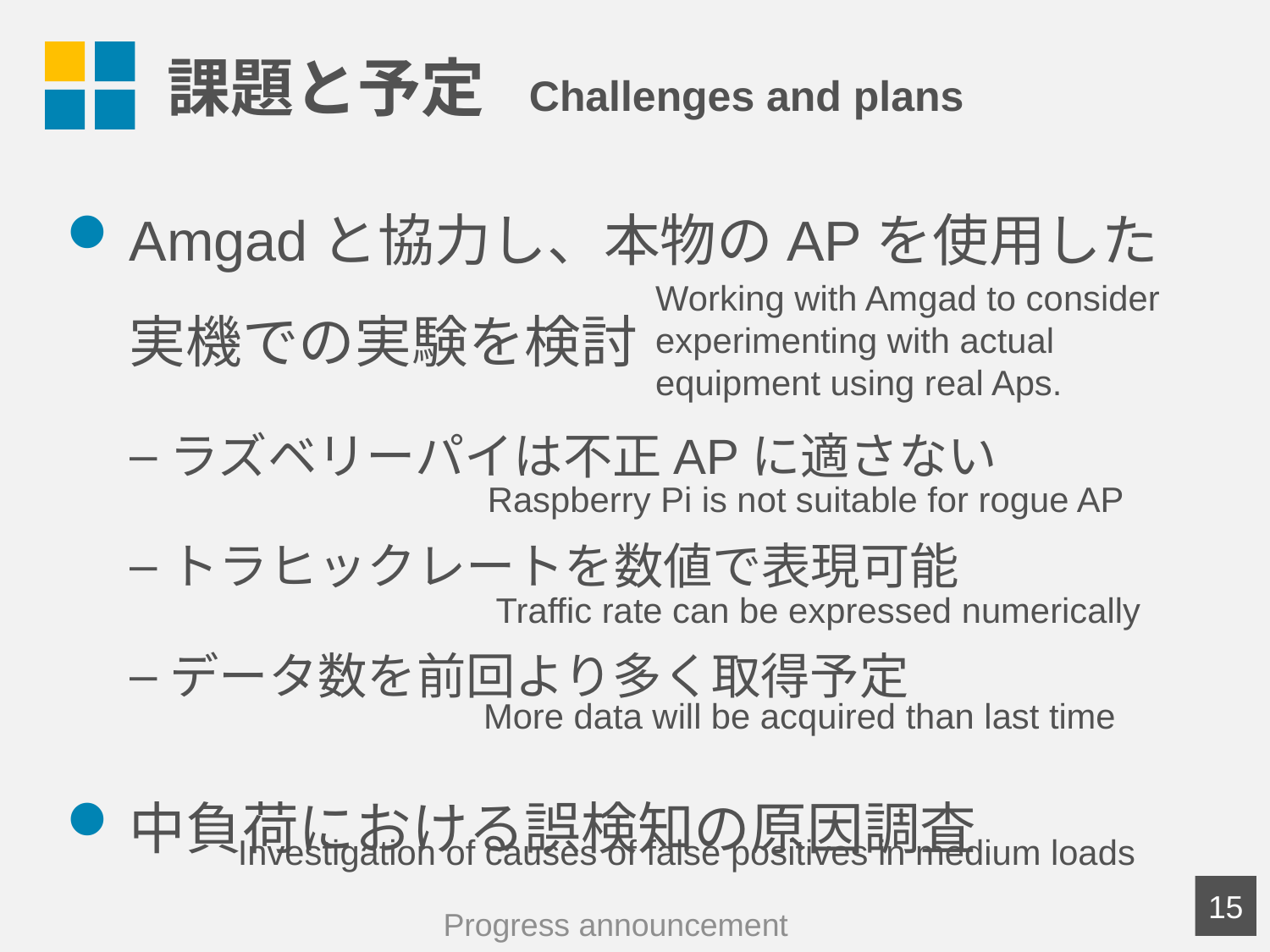

# 課題と予定  Challenges and plans
Amgadと協力し、本物のAPを使用した
実機での実験を検討
ラズベリーパイは不正APに適さない
トラヒックレートを数値で表現可能
データ数を前回より多く取得予定
中負荷における誤検知の原因調査
Working with Amgad to consider experimenting with actual equipment using real Aps.
Raspberry Pi is not suitable for rogue AP
Traffic rate can be expressed numerically
More data will be acquired than last time
Investigation of causes of false positives in medium loads
15
Progress announcement